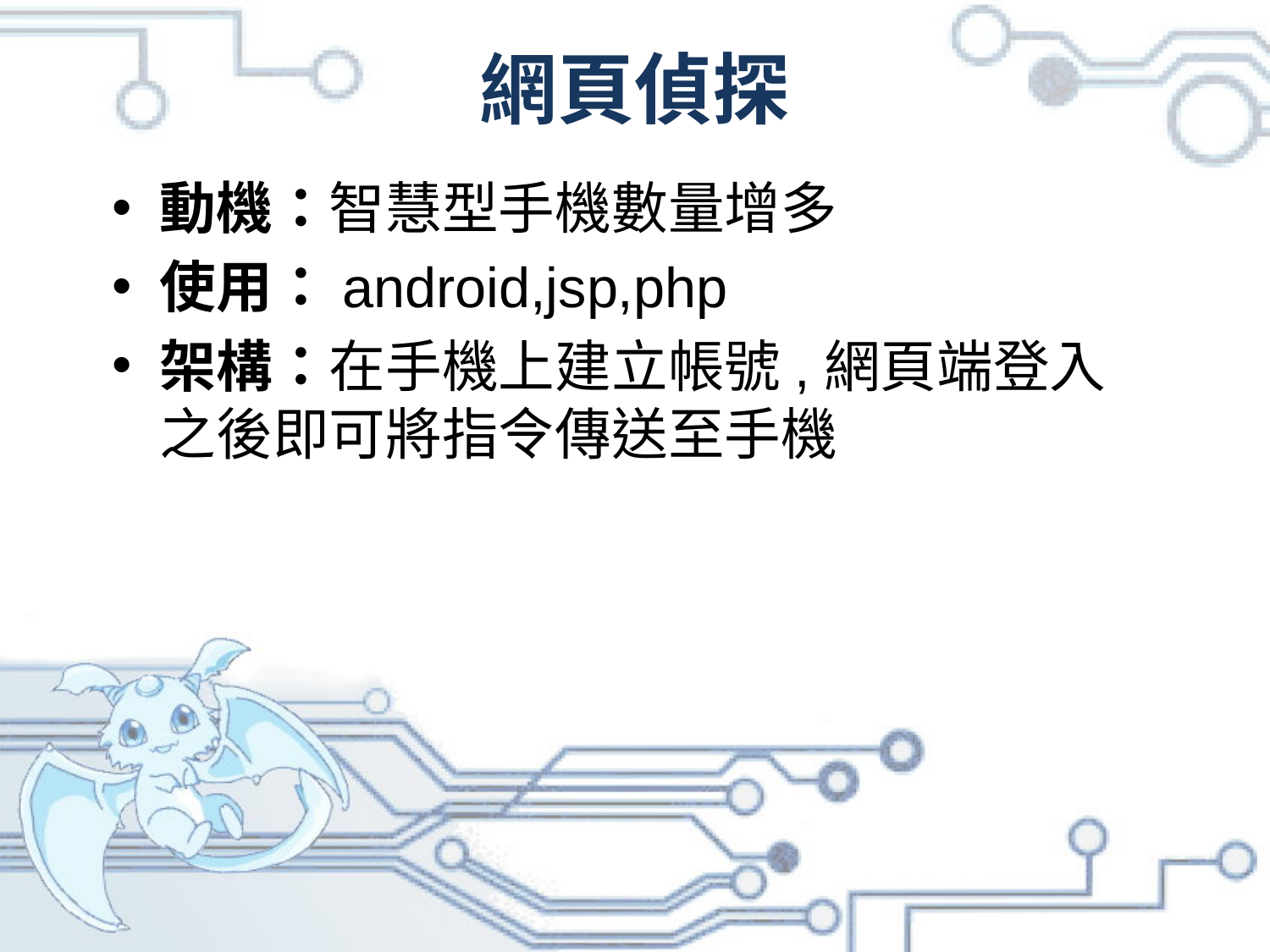

# 網頁偵探
動機：智慧型手機數量增多
使用：android,jsp,php
架構：在手機上建立帳號,網頁端登入之後即可將指令傳送至手機